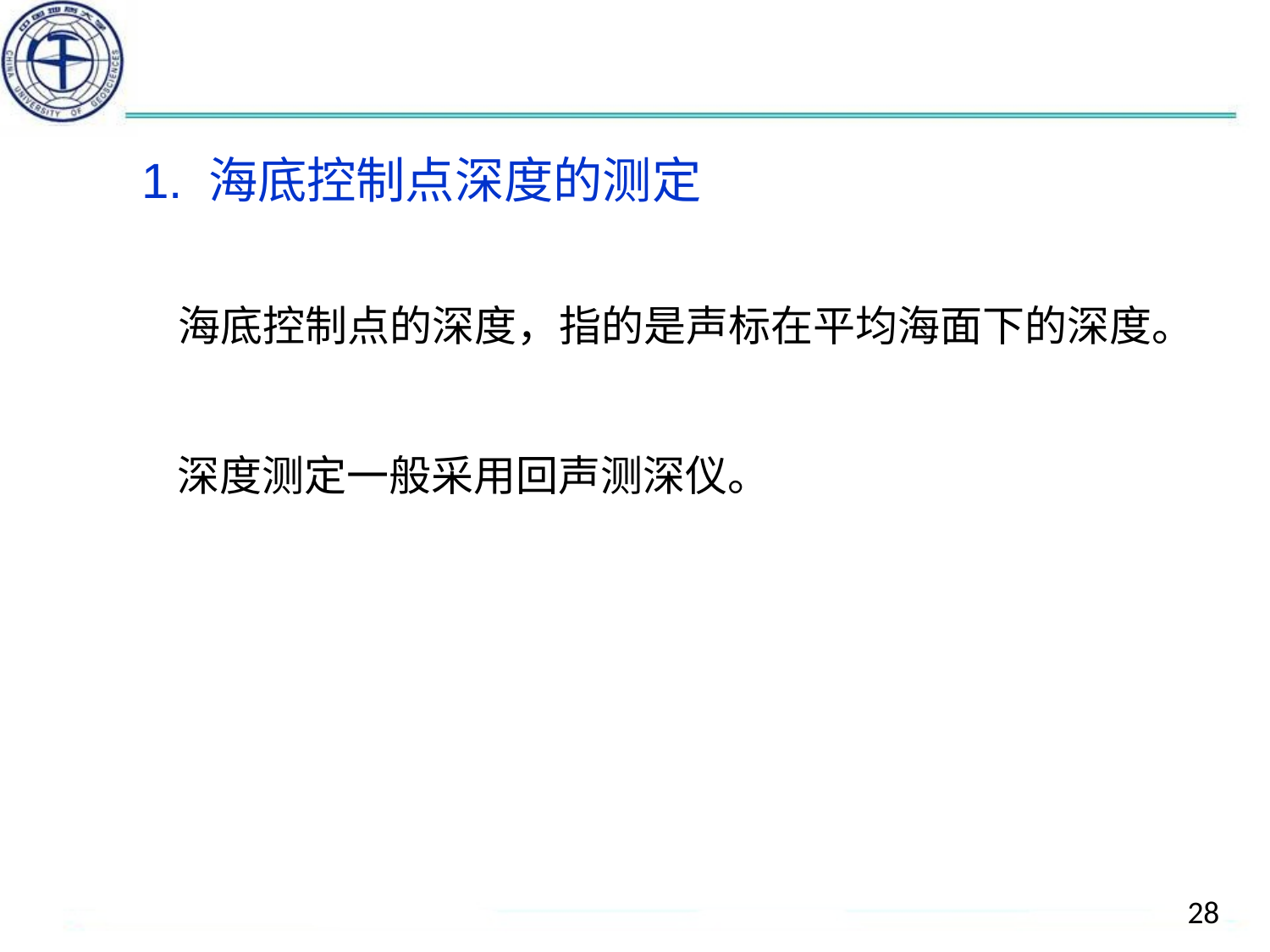

1. 海底控制点深度的测定
海底控制点的深度，指的是声标在平均海面下的深度。
深度测定一般采用回声测深仪。
28